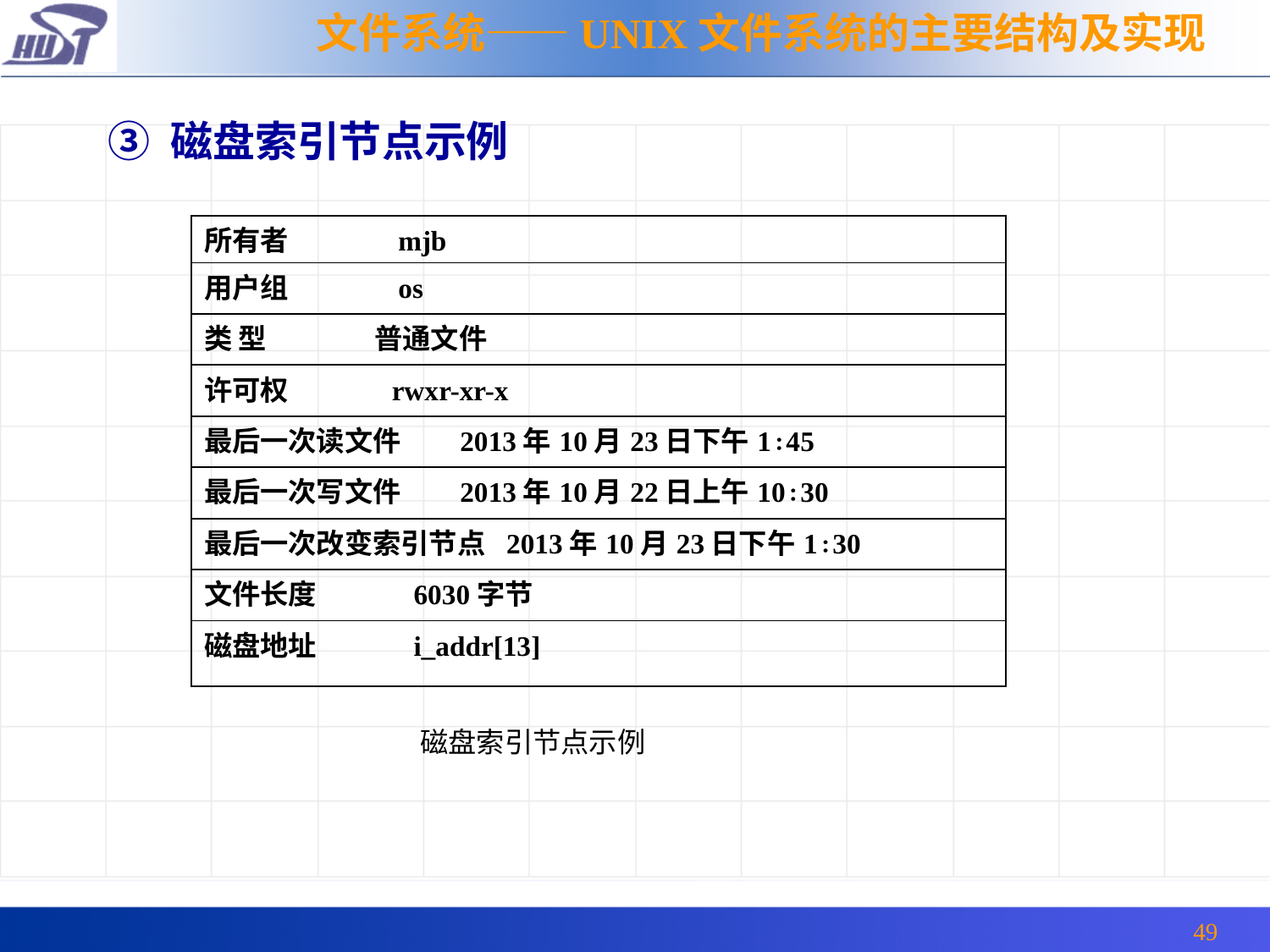

文件系统——UNIX文件系统的主要结构及实现
③ 磁盘索引节点示例
| 所有者 mjb |
| --- |
| 用户组 os |
| 类 型 普通文件 |
| 许可权 rwxr-xr-x |
| 最后一次读文件 2013年10月23日下午1∶45 |
| 最后一次写文件 2013年10月22日上午10∶30 |
| 最后一次改变索引节点 2013年10月23日下午1∶30 |
| 文件长度 6030字节 |
| 磁盘地址 i\_addr[13] |
磁盘索引节点示例
49